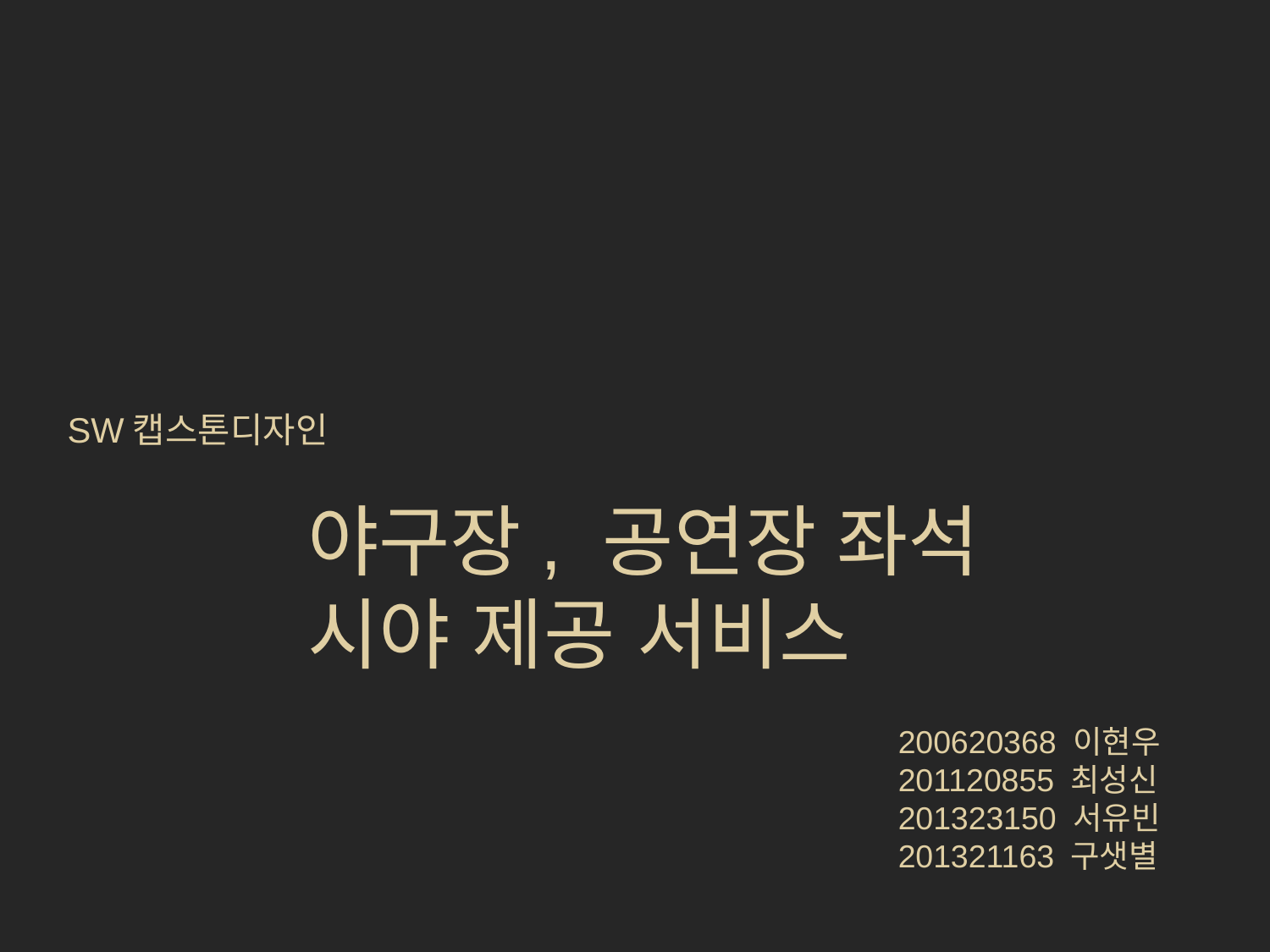

SW캡스톤디자인
야구장, 공연장 좌석 시야 제공 서비스
200620368 이현우
201120855 최성신
201323150 서유빈
201321163 구샛별